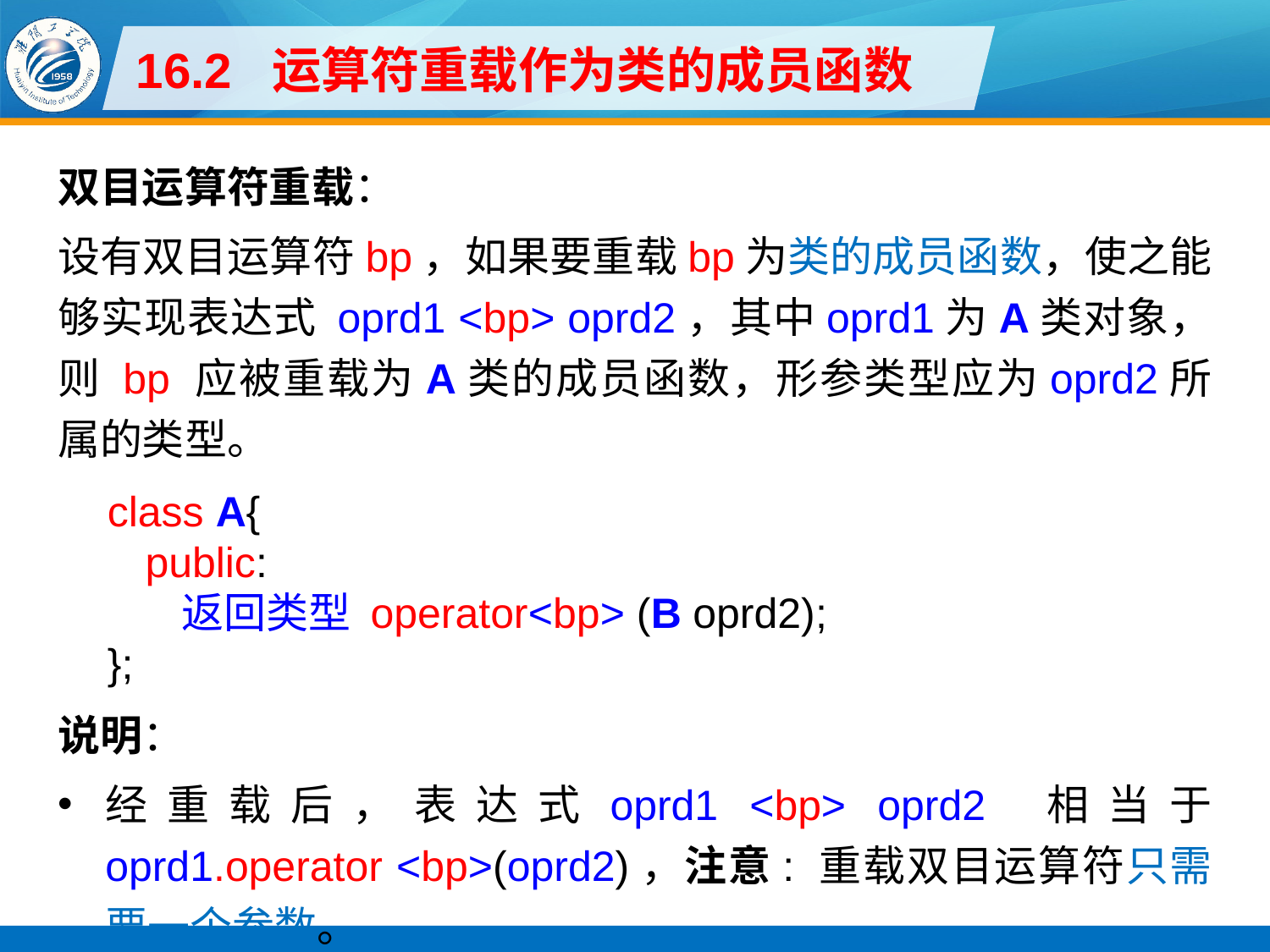

# 16.2  运算符重载作为类的成员函数
双目运算符重载：
设有双目运算符bp，如果要重载bp为类的成员函数，使之能够实现表达式 oprd1 <bp> oprd2，其中oprd1为A类对象，则 bp 应被重载为A类的成员函数，形参类型应为oprd2所属的类型。
class A{
public:
返回类型 operator<bp> (B oprd2);
};
说明：
经重载后，表达式oprd1 <bp> oprd2 相当于 oprd1.operator <bp>(oprd2)，注意: 重载双目运算符只需要一个参数。
类型B既可以是类类型也可以是基本数据类型。